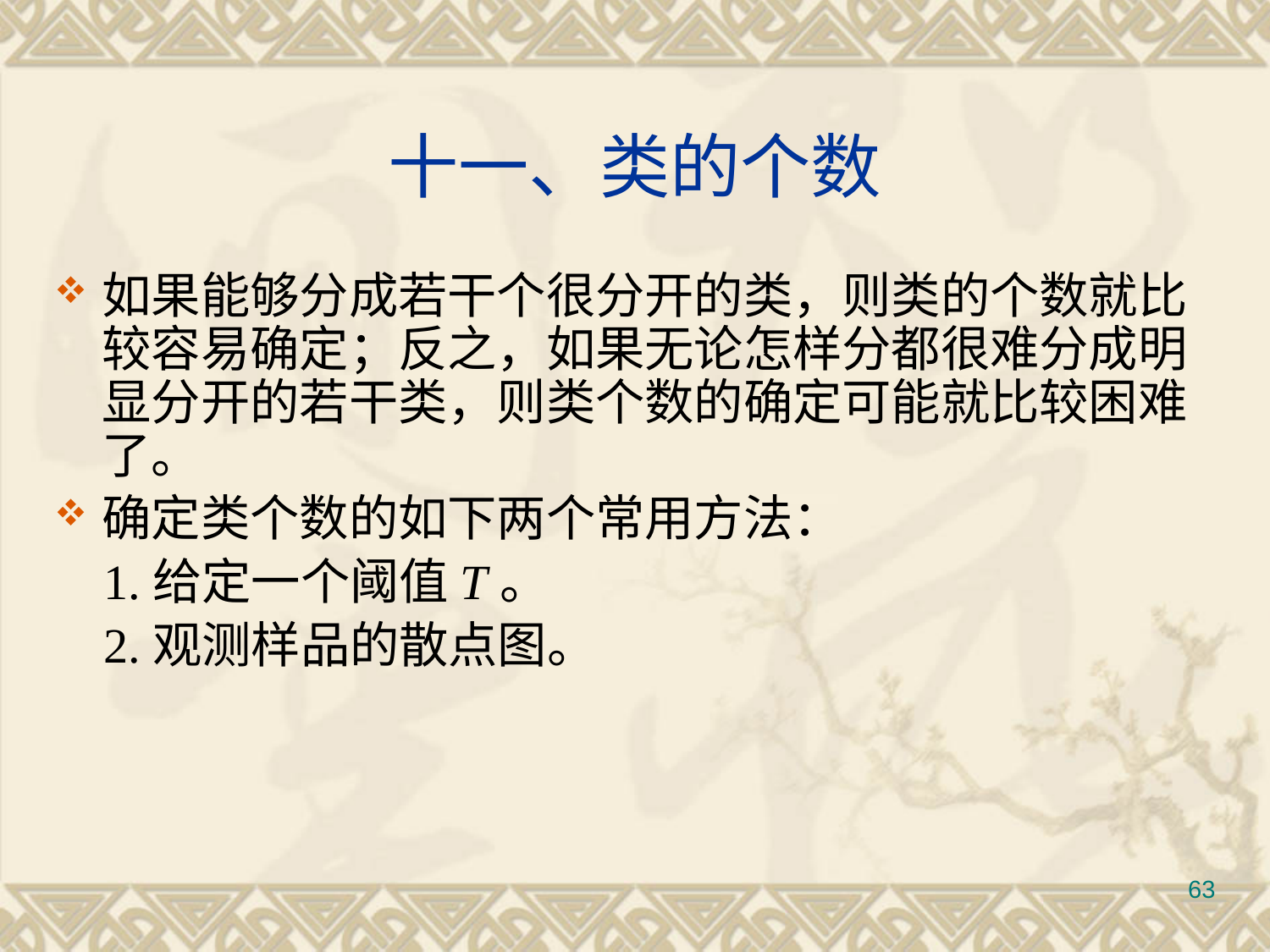

# 十一、类的个数
如果能够分成若干个很分开的类，则类的个数就比较容易确定；反之，如果无论怎样分都很难分成明显分开的若干类，则类个数的确定可能就比较困难了。
确定类个数的如下两个常用方法：
    1.给定一个阈值T。
    2.观测样品的散点图。
63